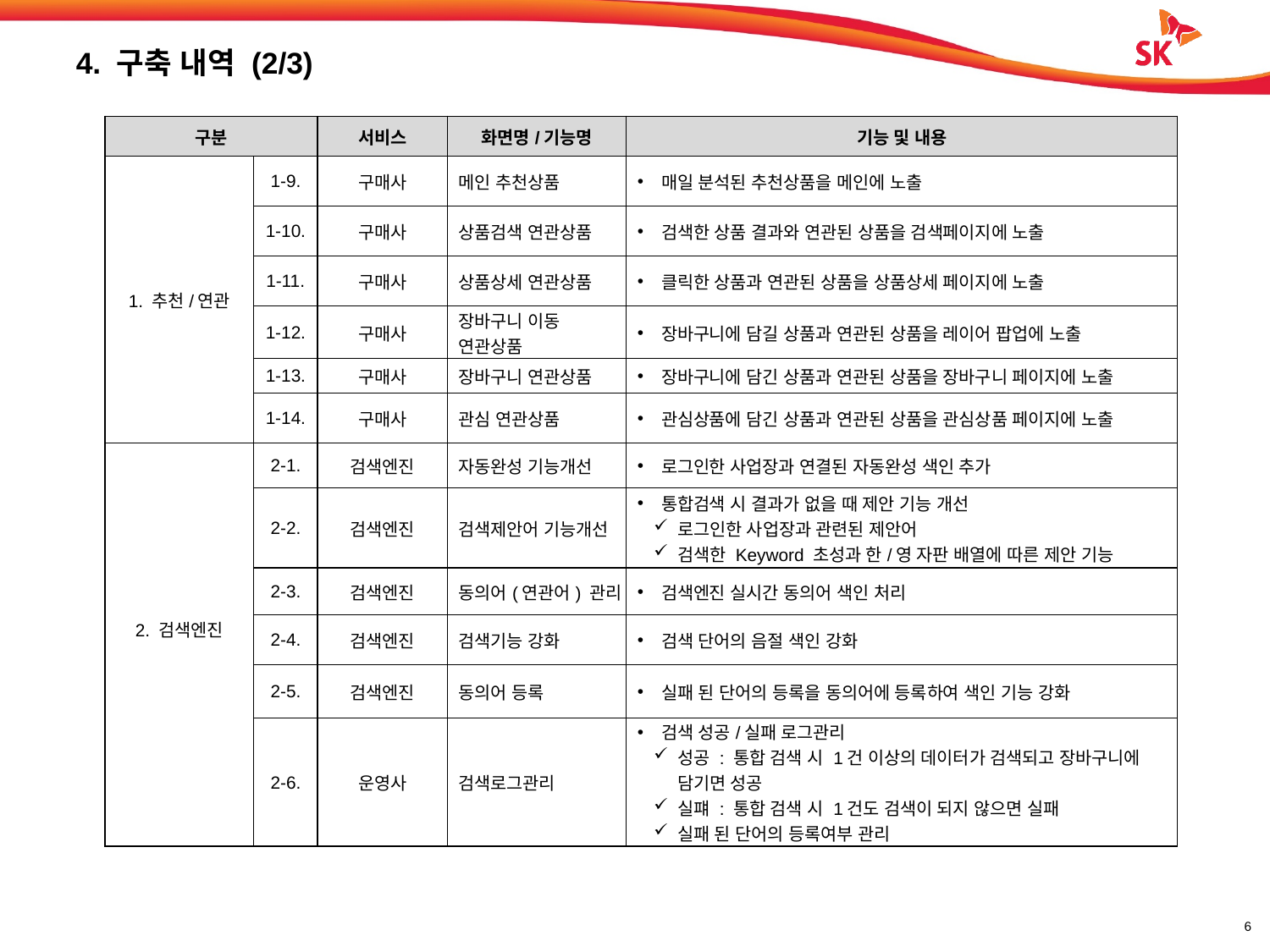

# 4. 구축 내역 (2/3)
| 구분 |  | 서비스 | 화면명/기능명 | 기능 및 내용 |
| --- | --- | --- | --- | --- |
| 1. 추천/연관 | 1-9. | 구매사 | 메인 추천상품 | 매일 분석된 추천상품을 메인에 노출 |
|  | 1-10. | 구매사 | 상품검색 연관상품 | 검색한 상품 결과와 연관된 상품을 검색페이지에 노출 |
|  | 1-11. | 구매사 | 상품상세 연관상품 | 클릭한 상품과 연관된 상품을 상품상세 페이지에 노출 |
|  | 1-12. | 구매사 | 장바구니 이동 연관상품 | 장바구니에 담길 상품과 연관된 상품을 레이어 팝업에 노출 |
|  | 1-13. | 구매사 | 장바구니 연관상품 | 장바구니에 담긴 상품과 연관된 상품을 장바구니 페이지에 노출 |
|  | 1-14. | 구매사 | 관심 연관상품 | 관심상품에 담긴 상품과 연관된 상품을 관심상품 페이지에 노출 |
| 2. 검색엔진 | 2-1. | 검색엔진 | 자동완성 기능개선 | 로그인한 사업장과 연결된 자동완성 색인 추가 |
|  | 2-2. | 검색엔진 | 검색제안어 기능개선 | 통합검색 시 결과가 없을 때 제안 기능 개선 로그인한 사업장과 관련된 제안어 검색한 Keyword 초성과 한/영 자판 배열에 따른 제안 기능 |
|  | 2-3. | 검색엔진 | 동의어(연관어) 관리 | 검색엔진 실시간 동의어 색인 처리 |
|  | 2-4. | 검색엔진 | 검색기능 강화 | 검색 단어의 음절 색인 강화 |
|  | 2-5. | 검색엔진 | 동의어 등록 | 실패 된 단어의 등록을 동의어에 등록하여 색인 기능 강화 |
|  | 2-6. | 운영사 | 검색로그관리 | 검색 성공/실패 로그관리 성공 : 통합 검색 시 1건 이상의 데이터가 검색되고 장바구니에 담기면 성공 실퍠 : 통합 검색 시 1건도 검색이 되지 않으면 실패 실패 된 단어의 등록여부 관리 |